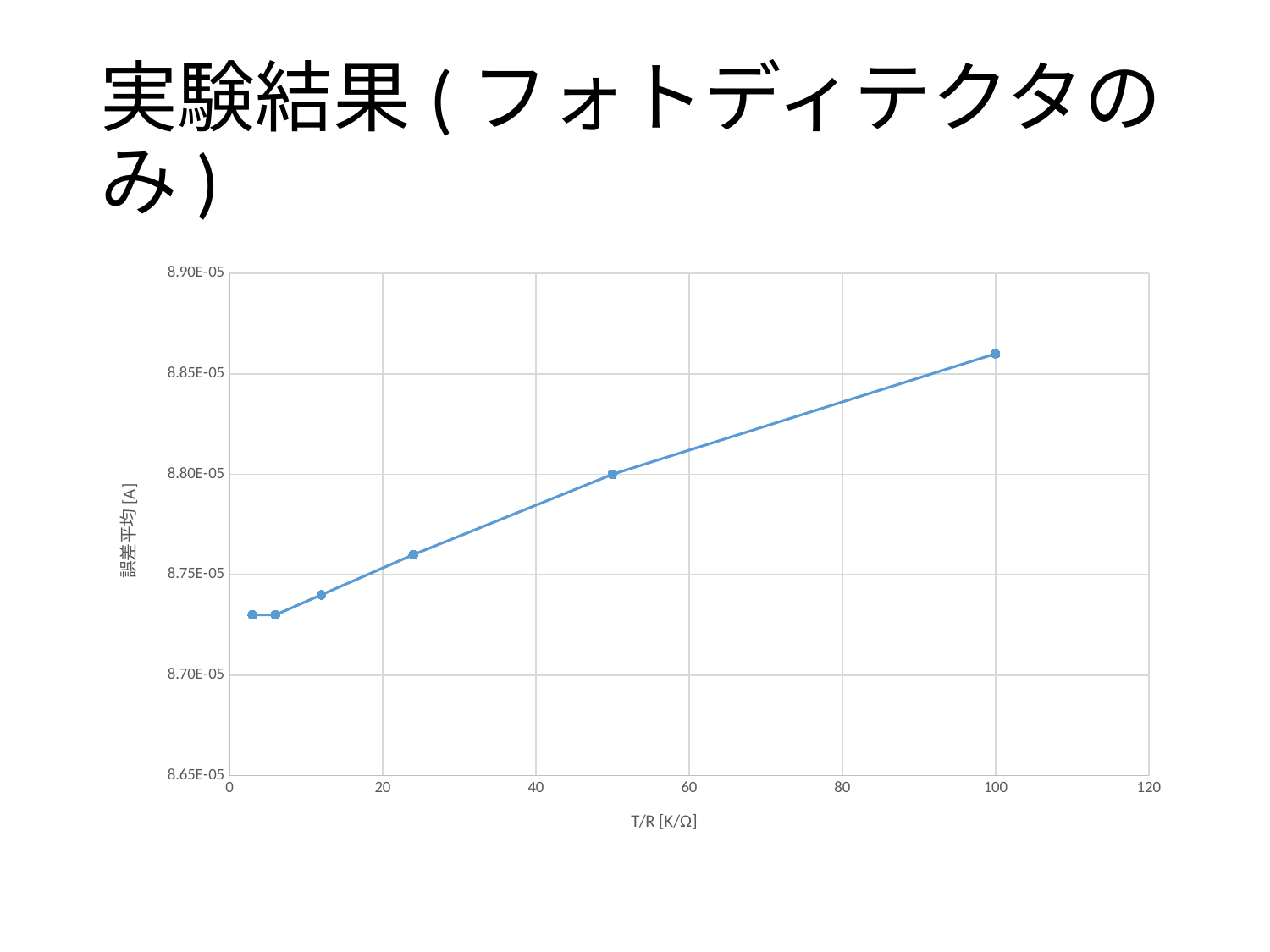

# 実験結果(フォトディテクタのみ)

### Chart

| Category | 誤差平均[A] |
|---|---|